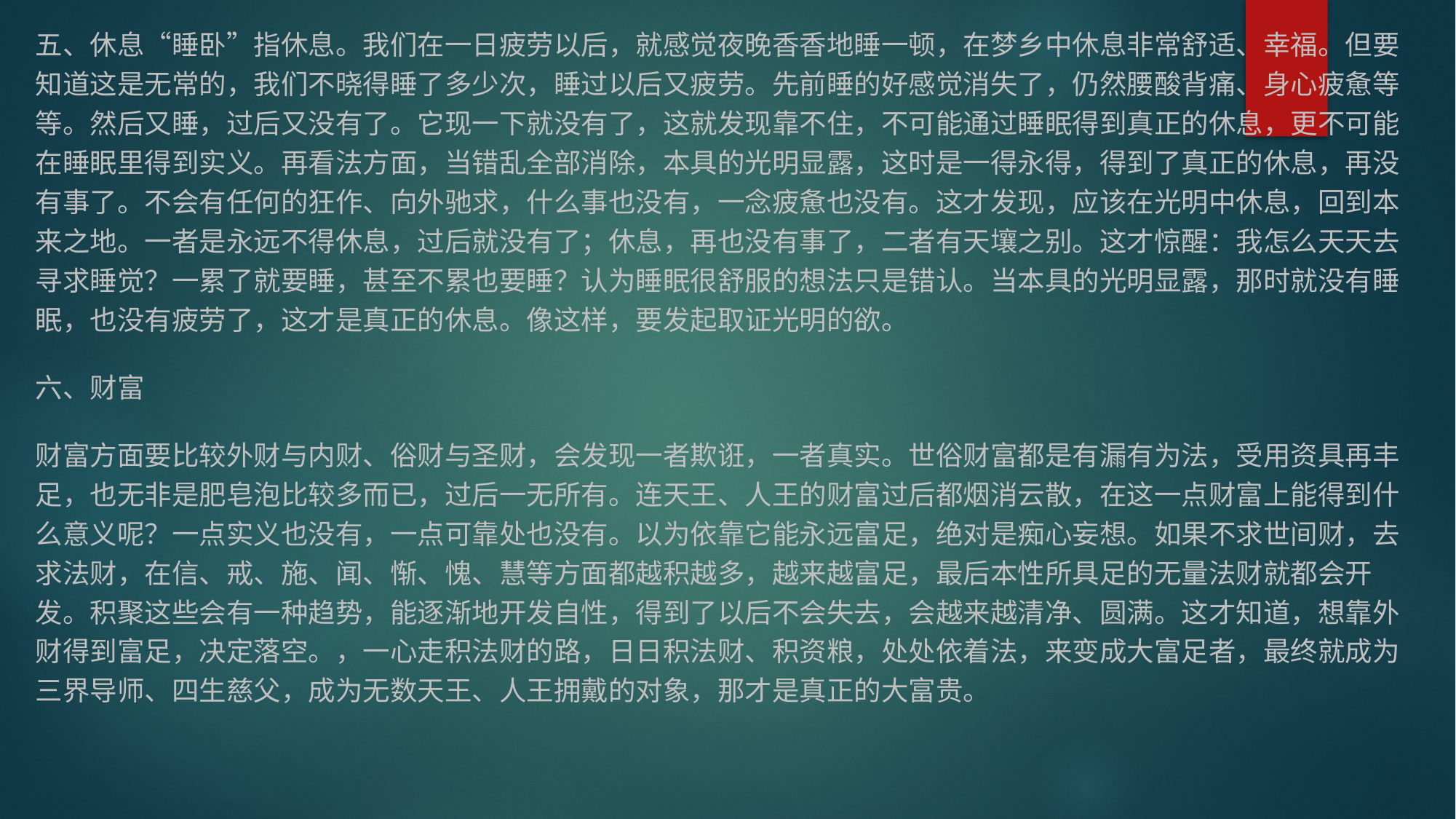

五、休息“睡卧”指休息。我们在一日疲劳以后，就感觉夜晚香香地睡一顿，在梦乡中休息非常舒适、幸福。但要知道这是无常的，我们不晓得睡了多少次，睡过以后又疲劳。先前睡的好感觉消失了，仍然腰酸背痛、身心疲惫等等。然后又睡，过后又没有了。它现一下就没有了，这就发现靠不住，不可能通过睡眠得到真正的休息，更不可能在睡眠里得到实义。再看法方面，当错乱全部消除，本具的光明显露，这时是一得永得，得到了真正的休息，再没有事了。不会有任何的狂作、向外驰求，什么事也没有，一念疲惫也没有。这才发现，应该在光明中休息，回到本来之地。一者是永远不得休息，过后就没有了；休息，再也没有事了，二者有天壤之别。这才惊醒：我怎么天天去寻求睡觉？一累了就要睡，甚至不累也要睡？认为睡眠很舒服的想法只是错认。当本具的光明显露，那时就没有睡眠，也没有疲劳了，这才是真正的休息。像这样，要发起取证光明的欲。
六、财富
财富方面要比较外财与内财、俗财与圣财，会发现一者欺诳，一者真实。世俗财富都是有漏有为法，受用资具再丰足，也无非是肥皂泡比较多而已，过后一无所有。连天王、人王的财富过后都烟消云散，在这一点财富上能得到什么意义呢？一点实义也没有，一点可靠处也没有。以为依靠它能永远富足，绝对是痴心妄想。如果不求世间财，去求法财，在信、戒、施、闻、惭、愧、慧等方面都越积越多，越来越富足，最后本性所具足的无量法财就都会开发。积聚这些会有一种趋势，能逐渐地开发自性，得到了以后不会失去，会越来越清净、圆满。这才知道，想靠外财得到富足，决定落空。，一心走积法财的路，日日积法财、积资粮，处处依着法，来变成大富足者，最终就成为三界导师、四生慈父，成为无数天王、人王拥戴的对象，那才是真正的大富贵。